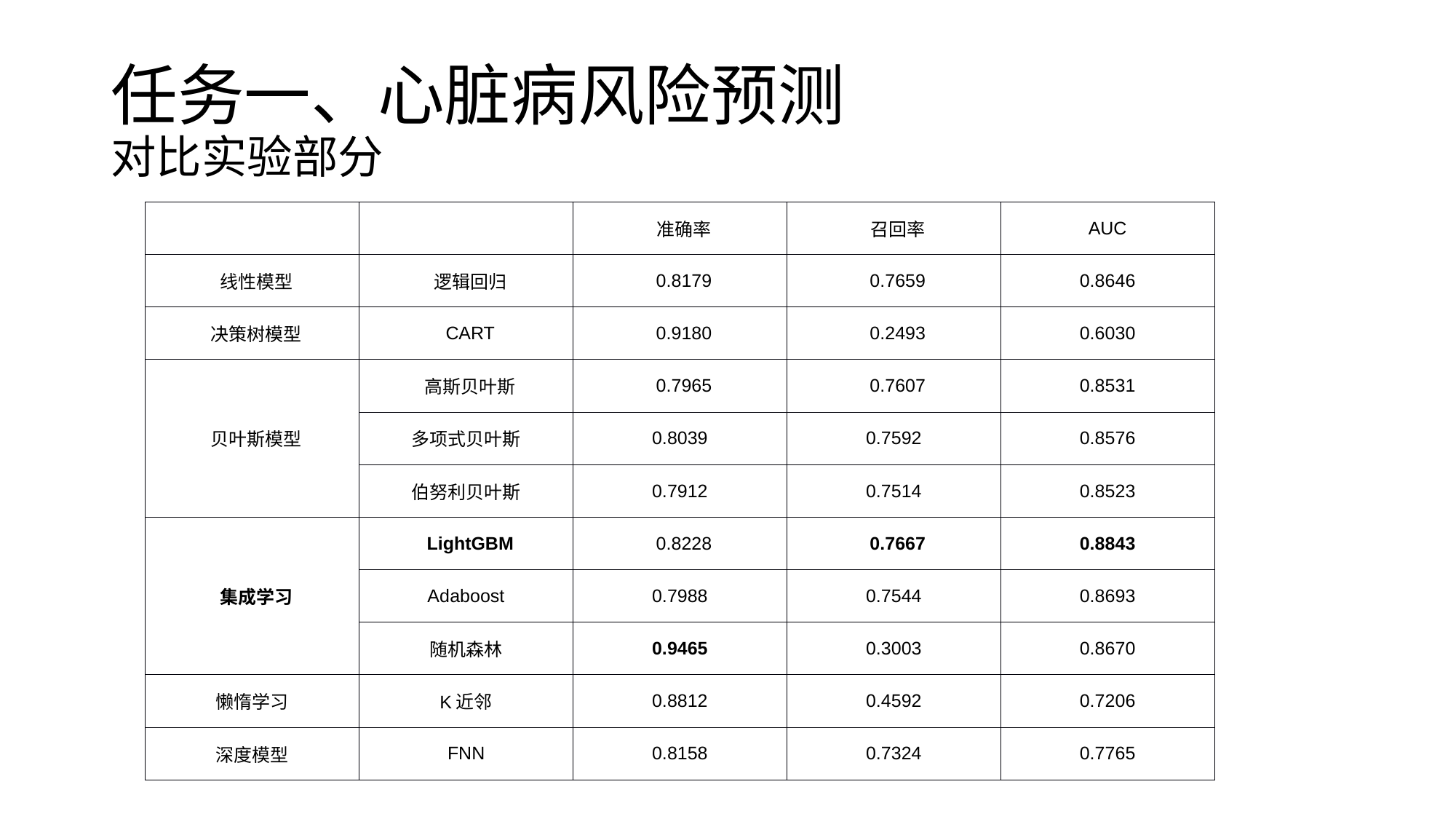

# 任务一、心脏病风险预测 对比实验部分
|  |  | 准确率 | 召回率 | AUC |
| --- | --- | --- | --- | --- |
| 线性模型 | 逻辑回归 | 0.8179 | 0.7659 | 0.8646 |
| 决策树模型 | CART | 0.9180 | 0.2493 | 0.6030 |
| 贝叶斯模型 | 高斯贝叶斯 | 0.7965 | 0.7607 | 0.8531 |
|  | 多项式贝叶斯 | 0.8039 | 0.7592 | 0.8576 |
|  | 伯努利贝叶斯 | 0.7912 | 0.7514 | 0.8523 |
| 集成学习 | LightGBM | 0.8228 | 0.7667 | 0.8843 |
|  | Adaboost | 0.7988 | 0.7544 | 0.8693 |
|  | 随机森林 | 0.9465 | 0.3003 | 0.8670 |
| 懒惰学习 | K近邻 | 0.8812 | 0.4592 | 0.7206 |
| 深度模型 | FNN | 0.8158 | 0.7324 | 0.7765 |